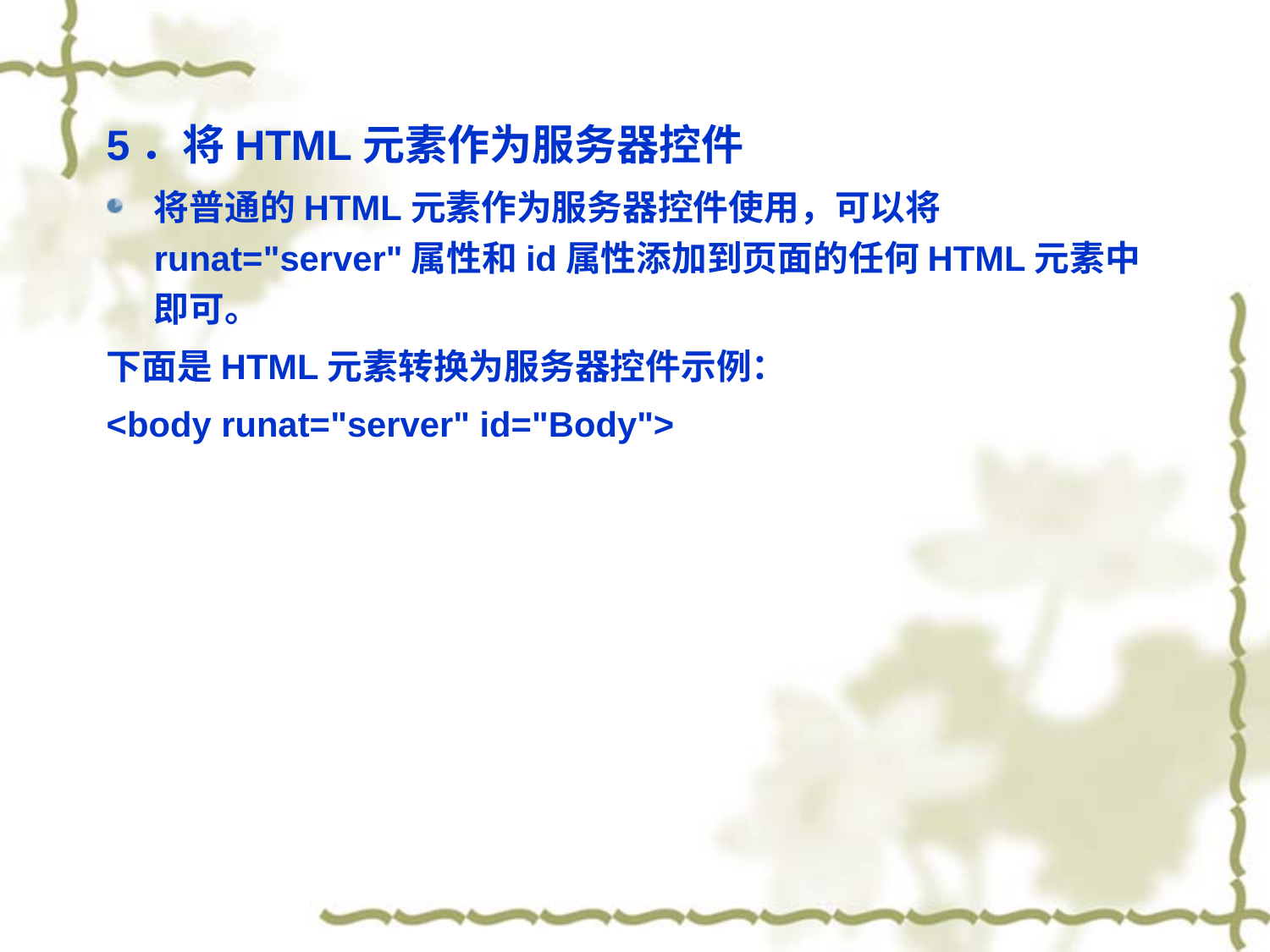

5．将HTML元素作为服务器控件
将普通的HTML元素作为服务器控件使用，可以将runat="server"属性和id属性添加到页面的任何HTML元素中即可。
下面是HTML元素转换为服务器控件示例：
<body runat="server" id="Body">